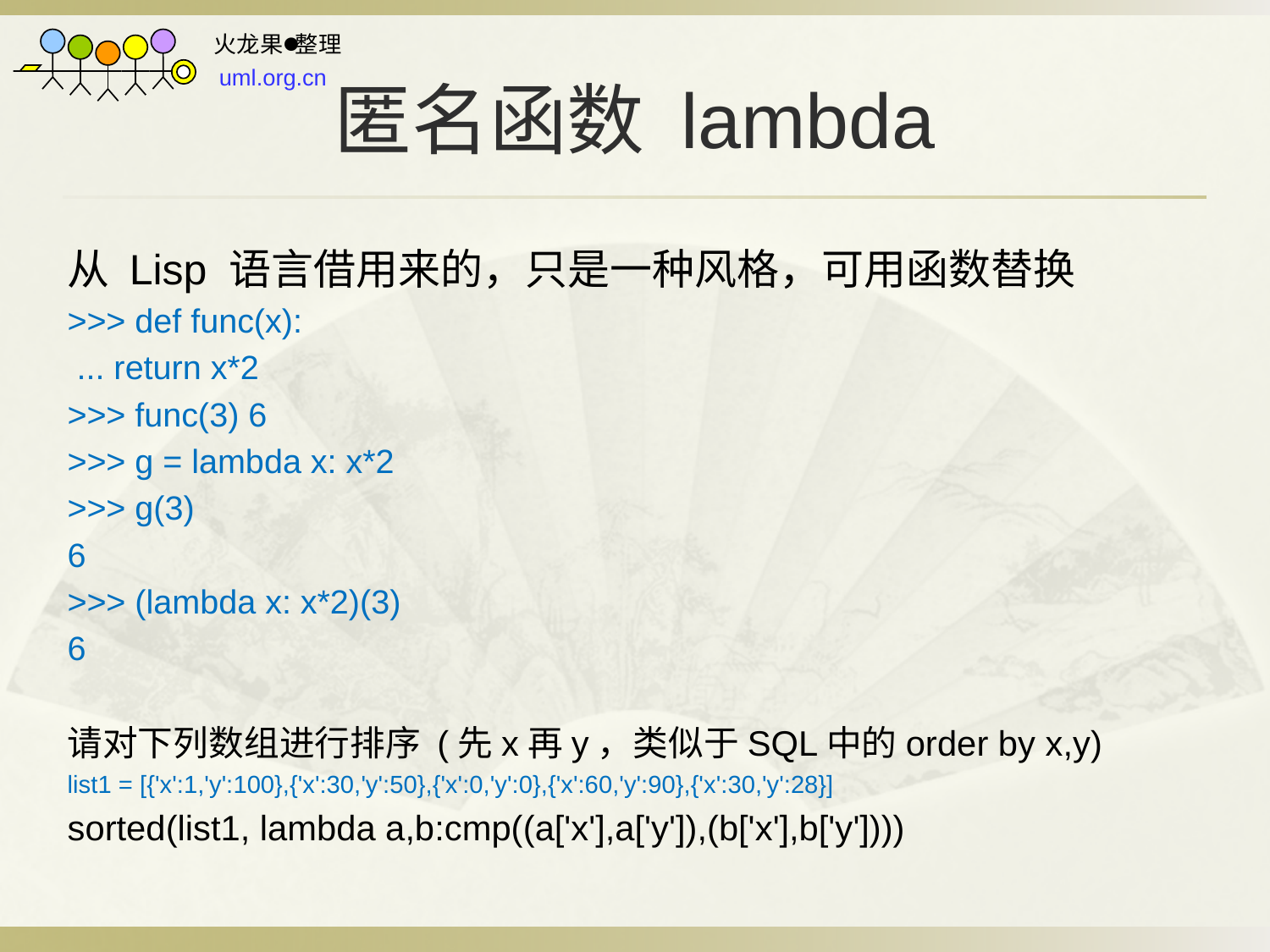

# 匿名函数 lambda
从 Lisp 语言借用来的，只是一种风格，可用函数替换
>>> def func(x):
 ... return x*2
>>> func(3) 6
>>> g = lambda x: x*2
>>> g(3)
6
>>> (lambda x: x*2)(3)
6

请对下列数组进行排序 (先x再y，类似于SQL中的order by x,y)
list1 = [{'x':1,'y':100},{'x':30,'y':50},{'x':0,'y':0},{'x':60,'y':90},{'x':30,'y':28}]
sorted(list1, lambda a,b:cmp((a['x'],a['y']),(b['x'],b['y'])))